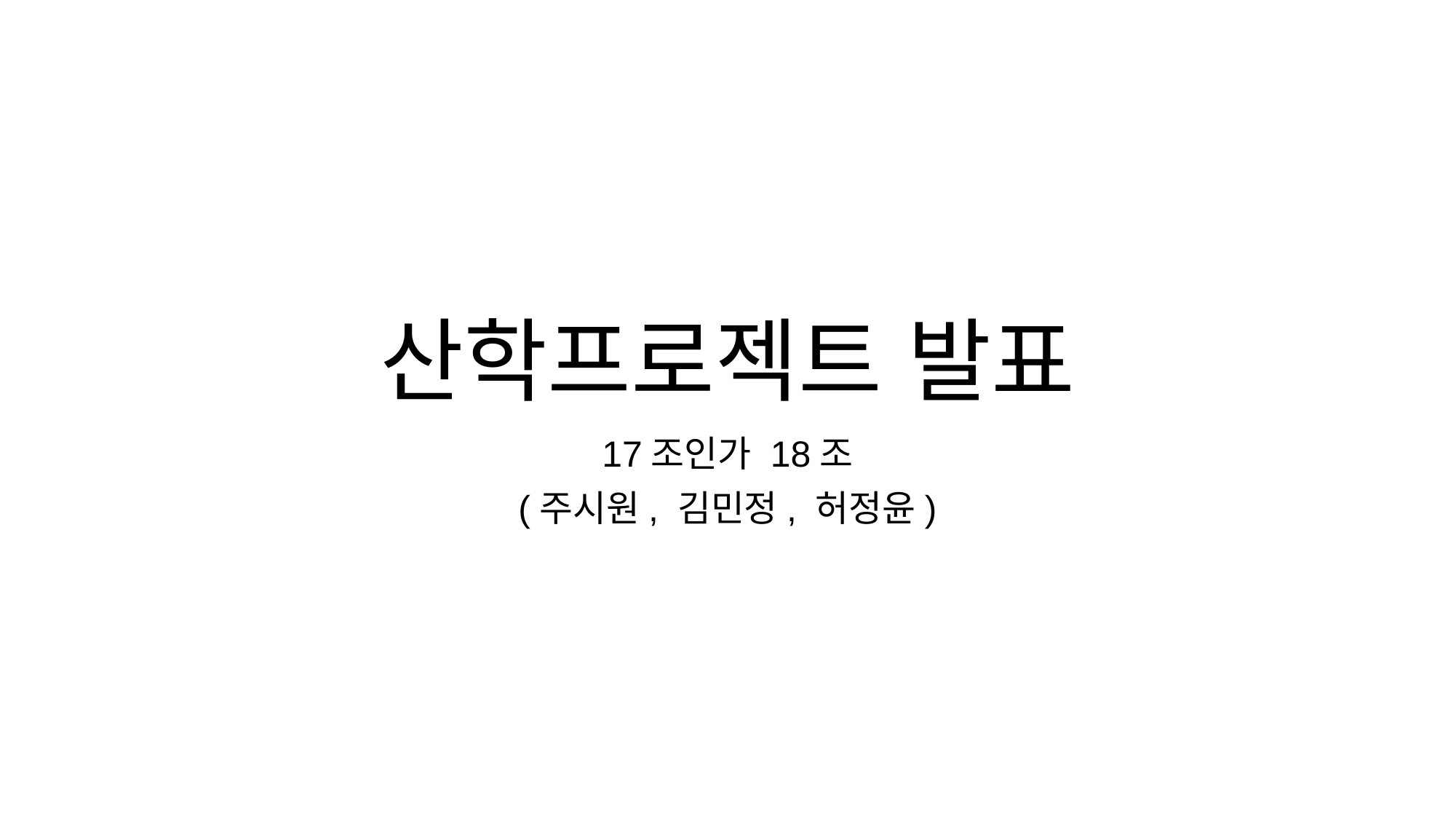

# 산학프로젝트 발표
17조인가 18조
(주시원, 김민정, 허정윤)